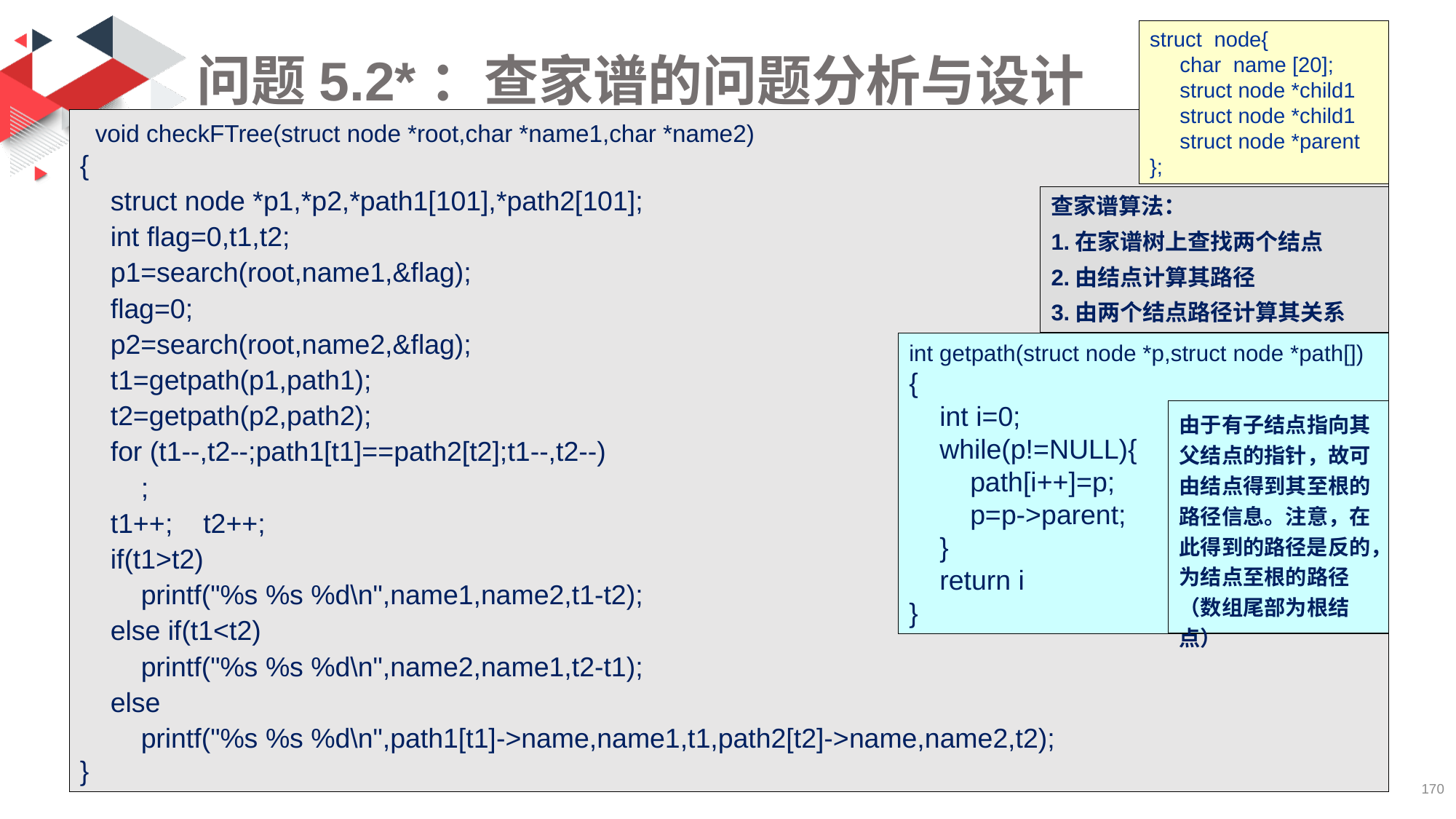

struct  node{
     char  name [20];
     struct node *child1
     struct node *child1
     struct node *parent
};
# 问题5.2*：查家谱的问题分析与设计
  void checkFTree(struct node *root,char *name1,char *name2)
{
    struct node *p1,*p2,*path1[101],*path2[101];
    int flag=0,t1,t2;
    p1=search(root,name1,&flag);
    flag=0;
    p2=search(root,name2,&flag);
    t1=getpath(p1,path1);
    t2=getpath(p2,path2);
    for (t1--,t2--;path1[t1]==path2[t2];t1--,t2--)
        ;
    t1++;    t2++;
    if(t1>t2)
        printf("%s %s %d\n",name1,name2,t1-t2);
    else if(t1<t2)
        printf("%s %s %d\n",name2,name1,t2-t1);
    else
        printf("%s %s %d\n",path1[t1]->name,name1,t1,path2[t2]->name,name2,t2);
}
查家谱算法：
1.在家谱树上查找两个结点
2.由结点计算其路径
3.由两个结点路径计算其关系
int getpath(struct node *p,struct node *path[])
{
    int i=0;
    while(p!=NULL){
        path[i++]=p;
        p=p->parent;
    }
    return i
}
由于有子结点指向其父结点的指针，故可由结点得到其至根的路径信息。注意，在此得到的路径是反的，为结点至根的路径（数组尾部为根结点）
170